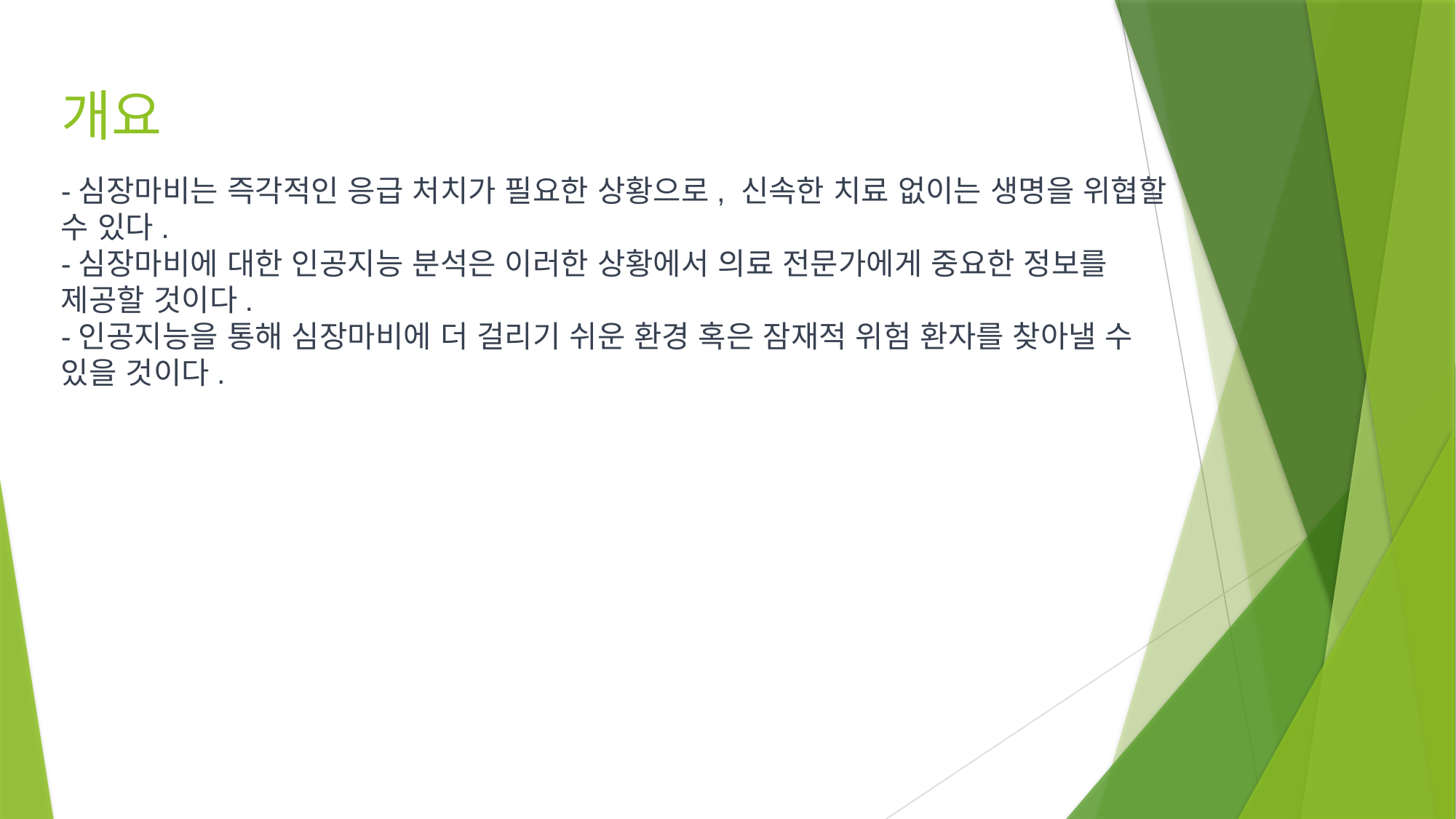

# 개요
-심장마비는 즉각적인 응급 처치가 필요한 상황으로, 신속한 치료 없이는 생명을 위협할 수 있다.
-심장마비에 대한 인공지능 분석은 이러한 상황에서 의료 전문가에게 중요한 정보를 제공할 것이다.
-인공지능을 통해 심장마비에 더 걸리기 쉬운 환경 혹은 잠재적 위험 환자를 찾아낼 수 있을 것이다.